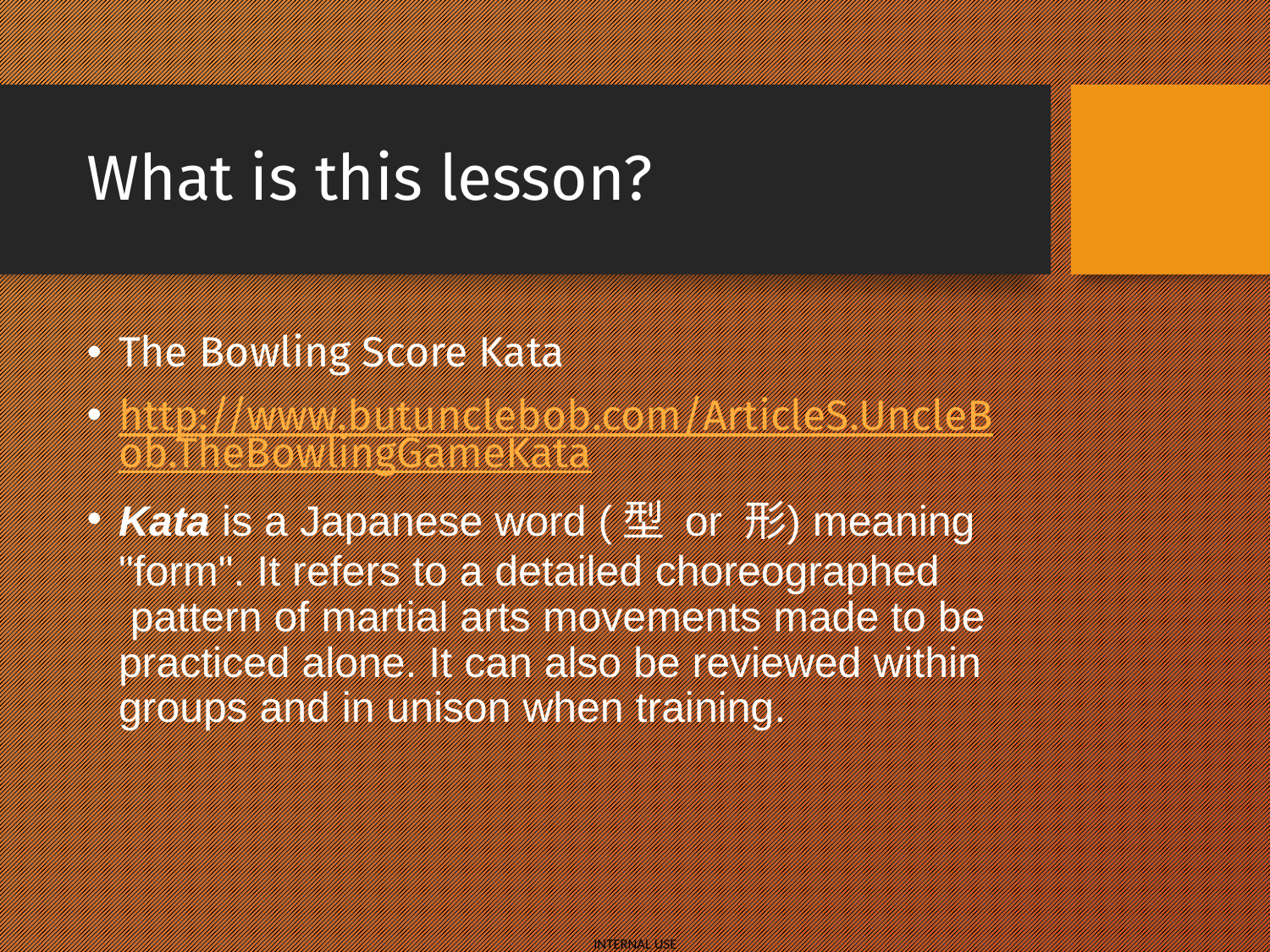

# What is this lesson?
The Bowling Score Kata
http://www.butunclebob.com/ArticleS.UncleBob.TheBowlingGameKata
Kata is a Japanese word (型 or 形) meaning "form". It refers to a detailed choreographed pattern of martial arts movements made to be practiced alone. It can also be reviewed within groups and in unison when training.